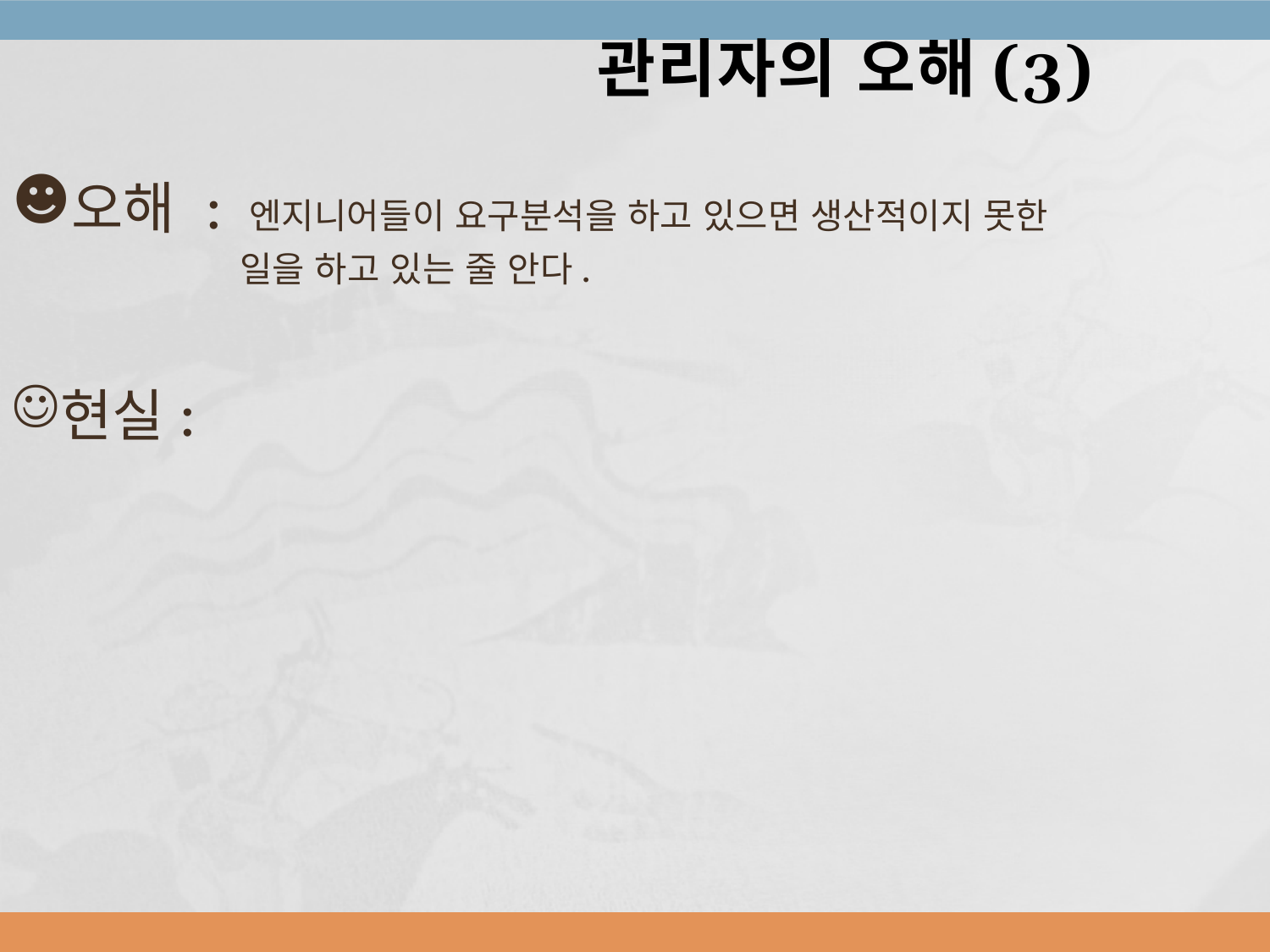

관리자의 오해(3)
오해 : 엔지니어들이 요구분석을 하고 있으면 생산적이지 못한
                      일을 하고 있는 줄 안다.

현실: